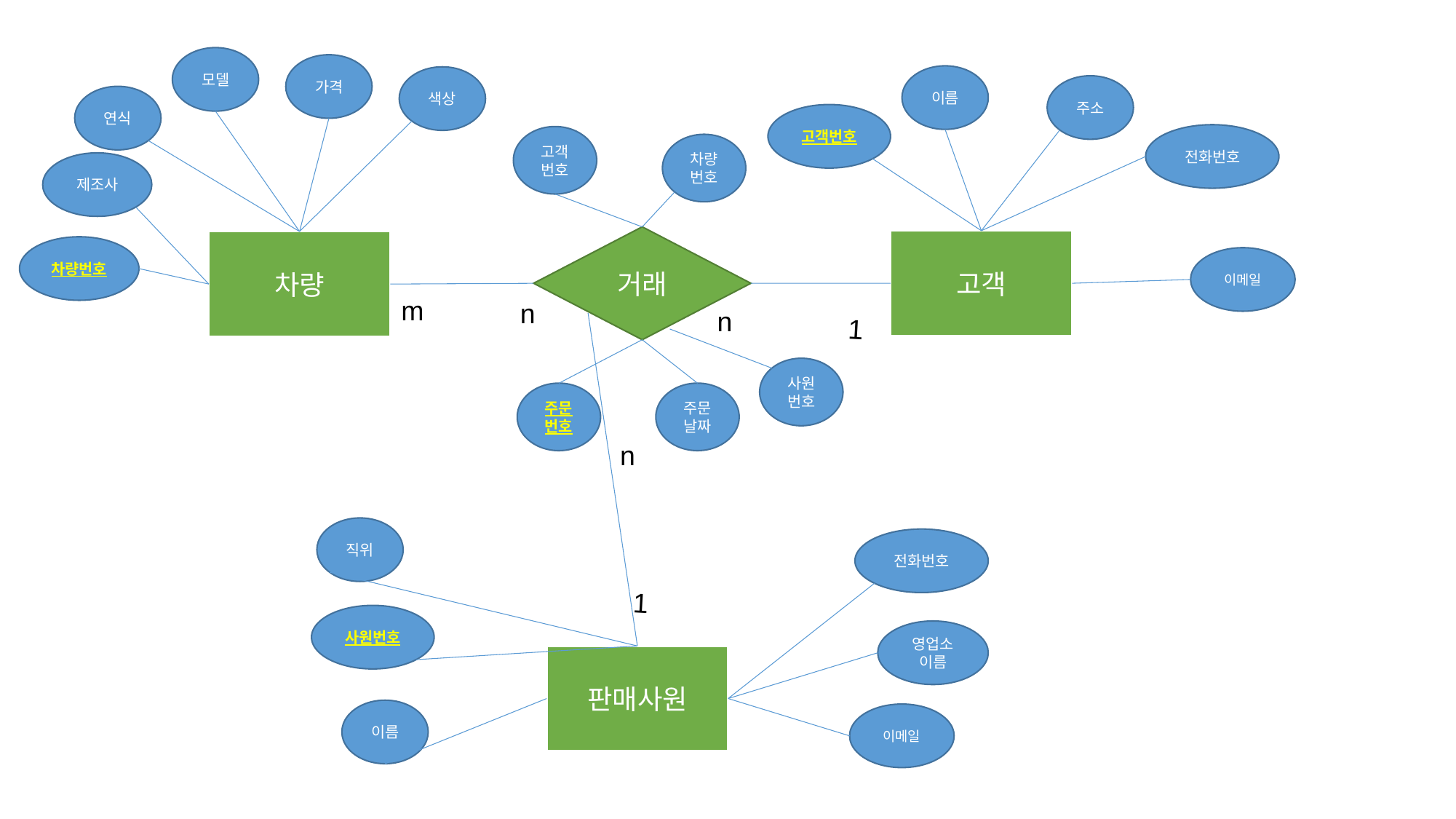

모델
가격
이름
색상
주소
연식
고객번호
전화번호
고객번호
차량번호
제조사
거래
고객
차량
차량번호
이메일
m
n
n
1
사원번호
주문번호
주문날짜
n
직위
전화번호
1
사원번호
영업소 이름
판매사원
이름
이메일